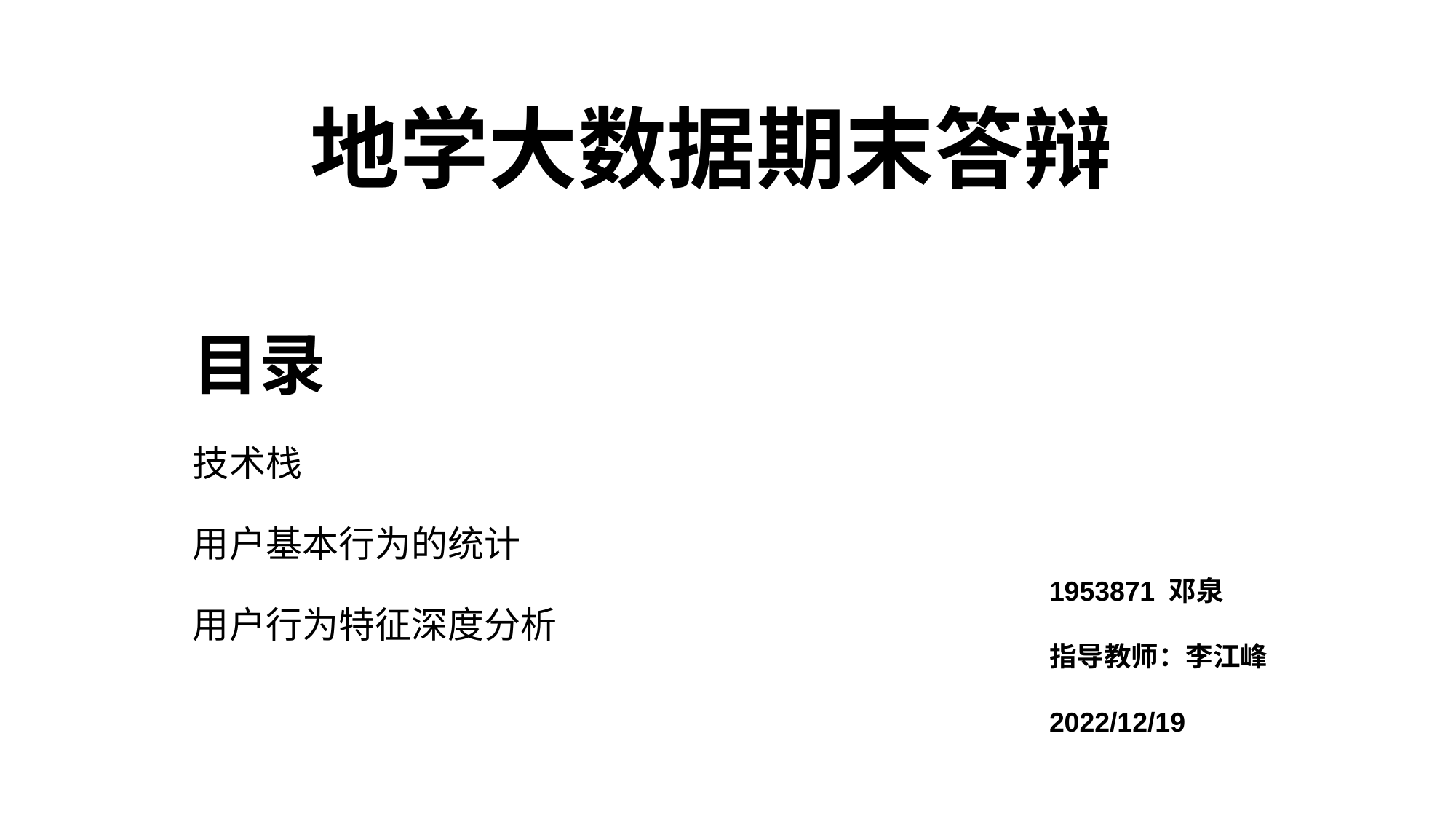

# 地学大数据期末答辩
目录
技术栈
用户基本行为的统计
用户行为特征深度分析

1953871 邓泉
指导教师：李江峰
2022/12/19